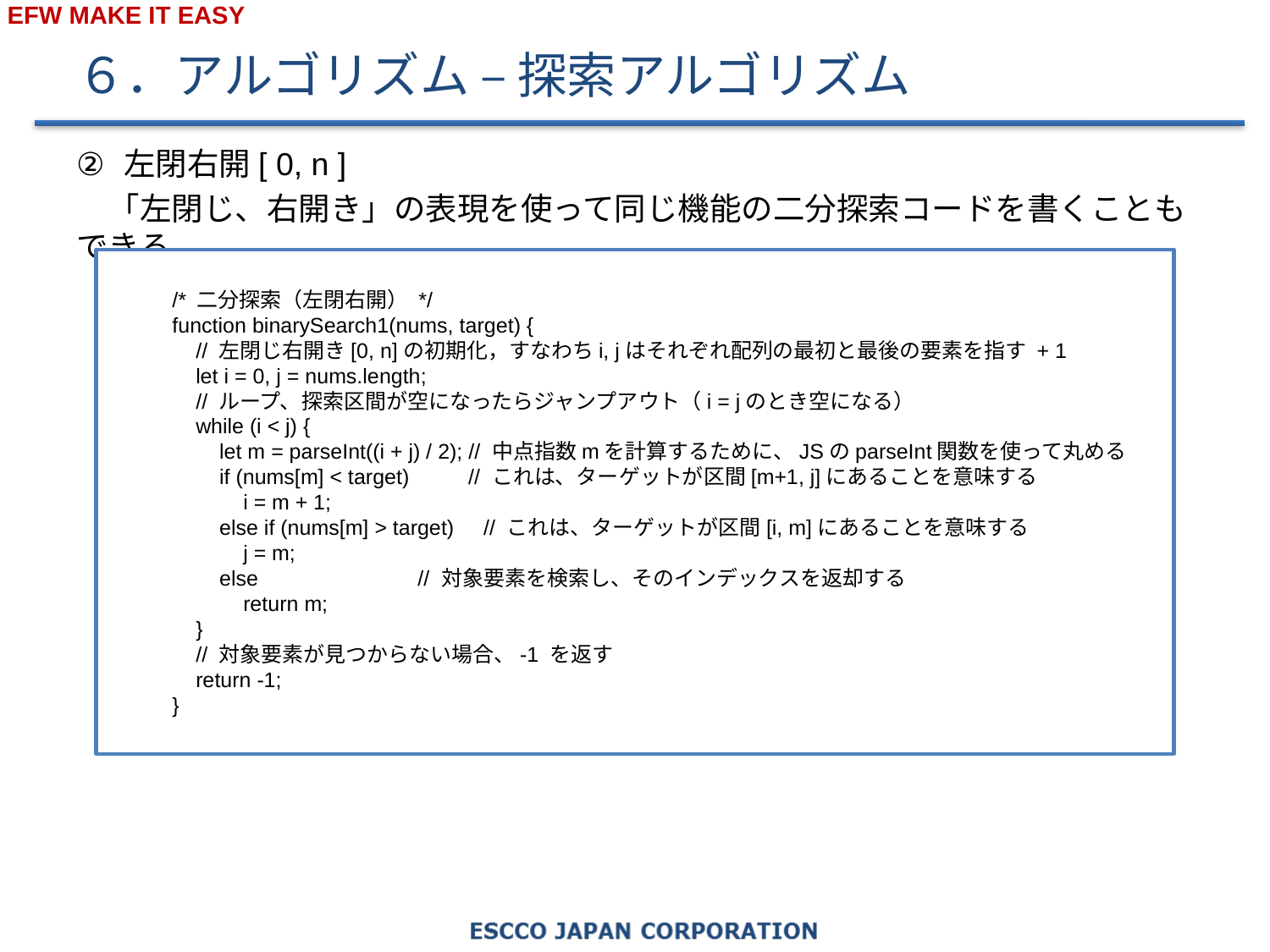

# ６．アルゴリズム – 探索アルゴリズム
左閉右開[ 0, n ]
　「左閉じ、右開き」の表現を使って同じ機能の二分探索コードを書くこともできる。

/* 二分探索（左閉右開） */
function binarySearch1(nums, target) {
    // 左閉じ右開き[0, n]の初期化，すなわちi, jはそれぞれ配列の最初と最後の要素を指す + 1
    let i = 0, j = nums.length;
    // ループ、探索区間が空になったらジャンプアウト（i = jのとき空になる）
    while (i < j) {
        let m = parseInt((i + j) / 2); // 中点指数mを計算するために、JSのparseInt関数を使って丸める
        if (nums[m] < target)          // これは、ターゲットが区間[m+1, j]にあることを意味する
            i = m + 1;
        else if (nums[m] > target)     // これは、ターゲットが区間[i, m]にあることを意味する
            j = m;
        else                           // 対象要素を検索し、そのインデックスを返却する
            return m;
    }
    // 対象要素が見つからない場合、-1 を返す
    return -1;
}